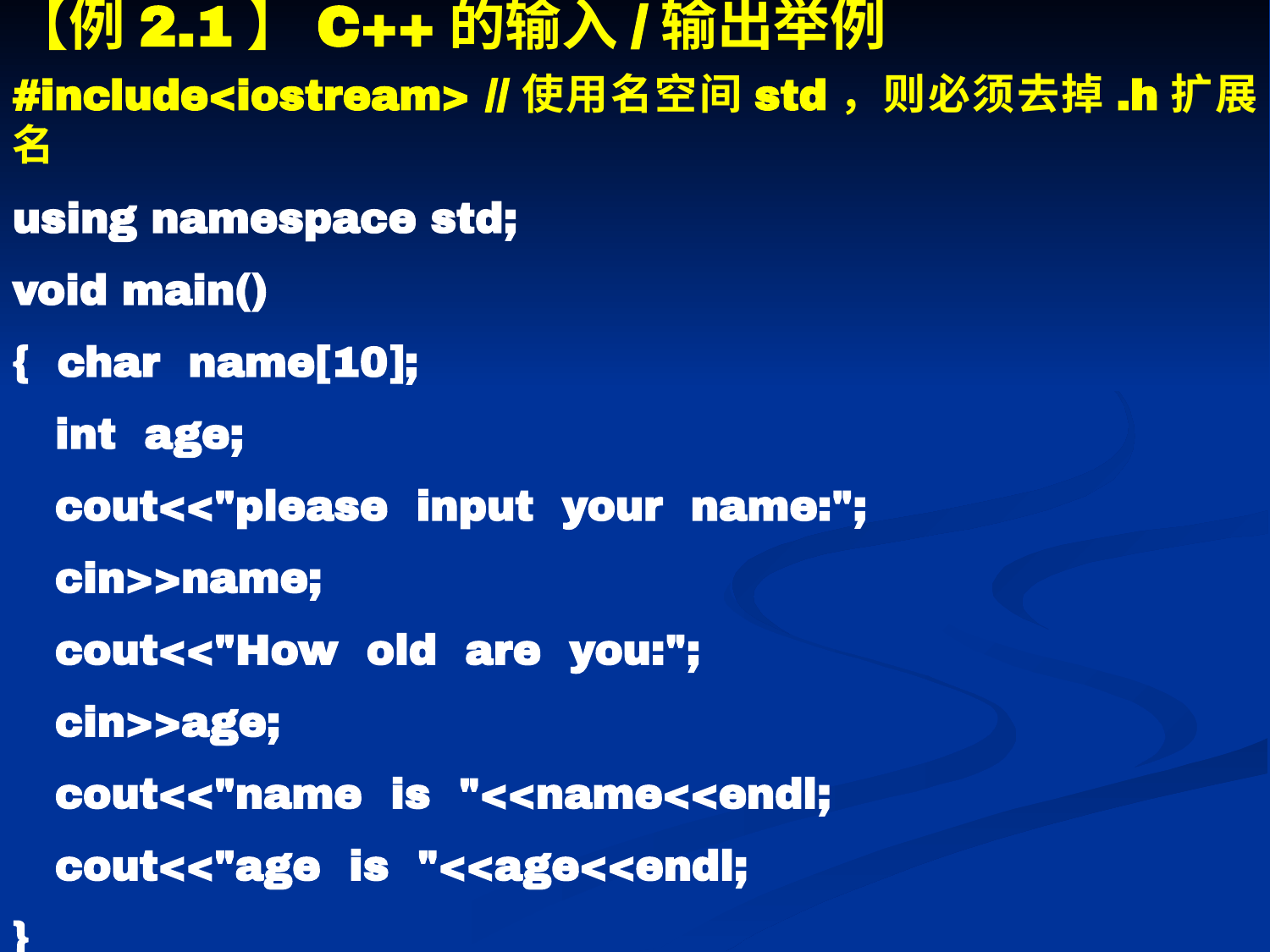

【例2.1】C++的输入/输出举例
#include<iostream> //使用名空间std，则必须去掉.h扩展名
using namespace std;
void main()
{  char  name[10];
   int  age;
   cout<<"please  input  your  name:";
   cin>>name;
   cout<<"How  old  are  you:";
   cin>>age;
   cout<<"name  is  "<<name<<endl;
   cout<<"age  is  "<<age<<endl;
}